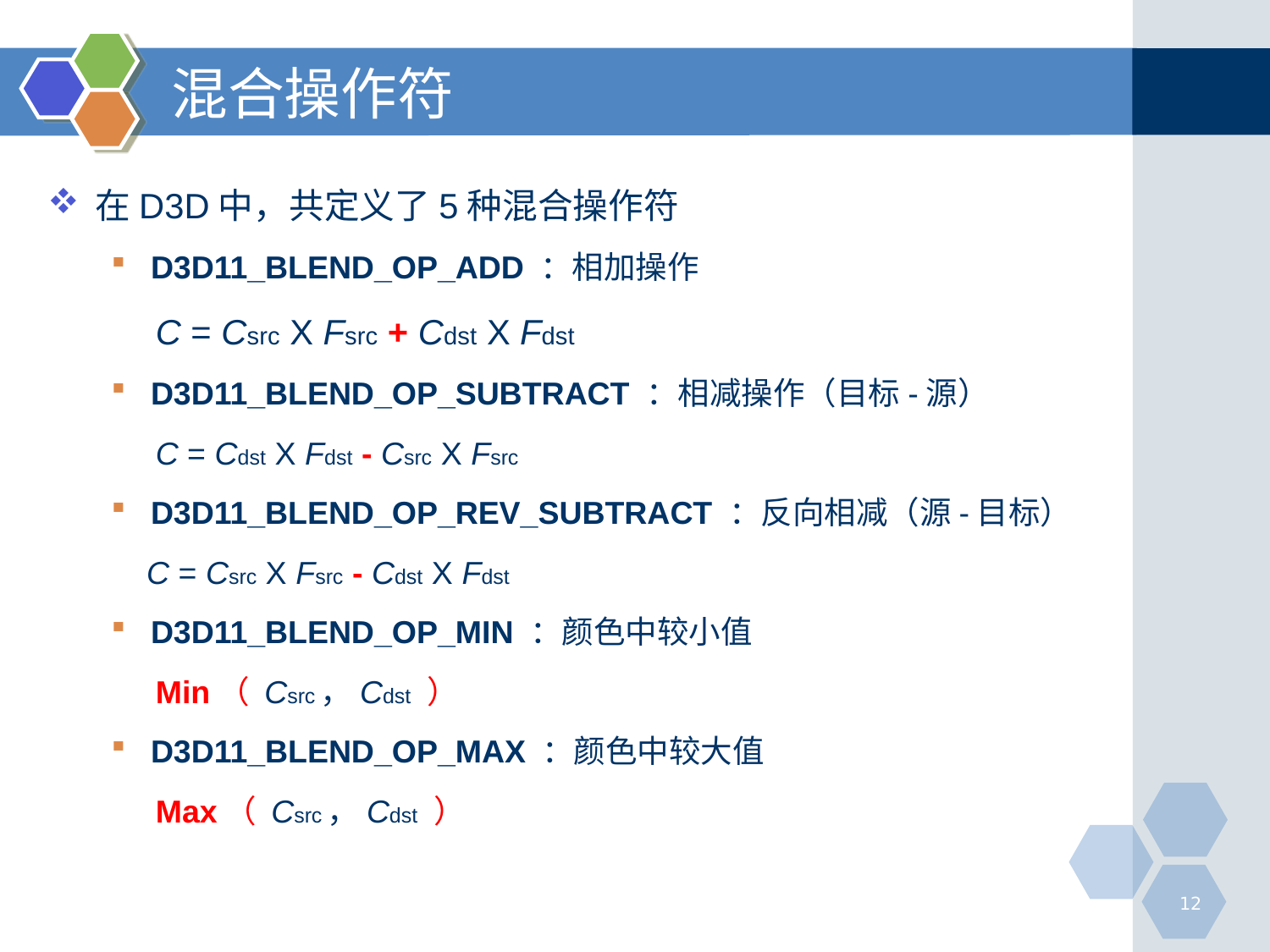

# 混合操作符
在D3D中，共定义了5种混合操作符
D3D11_BLEND_OP_ADD ：相加操作
     C = Csrc X Fsrc + Cdst X Fdst
D3D11_BLEND_OP_SUBTRACT ：相减操作（目标-源）
     C = Cdst X Fdst - Csrc X Fsrc
D3D11_BLEND_OP_REV_SUBTRACT ：反向相减（源-目标）
    C = Csrc X Fsrc - Cdst X Fdst
D3D11_BLEND_OP_MIN ：颜色中较小值
     Min（ Csrc，Cdst ）
D3D11_BLEND_OP_MAX ：颜色中较大值
     Max（ Csrc，Cdst ）

12